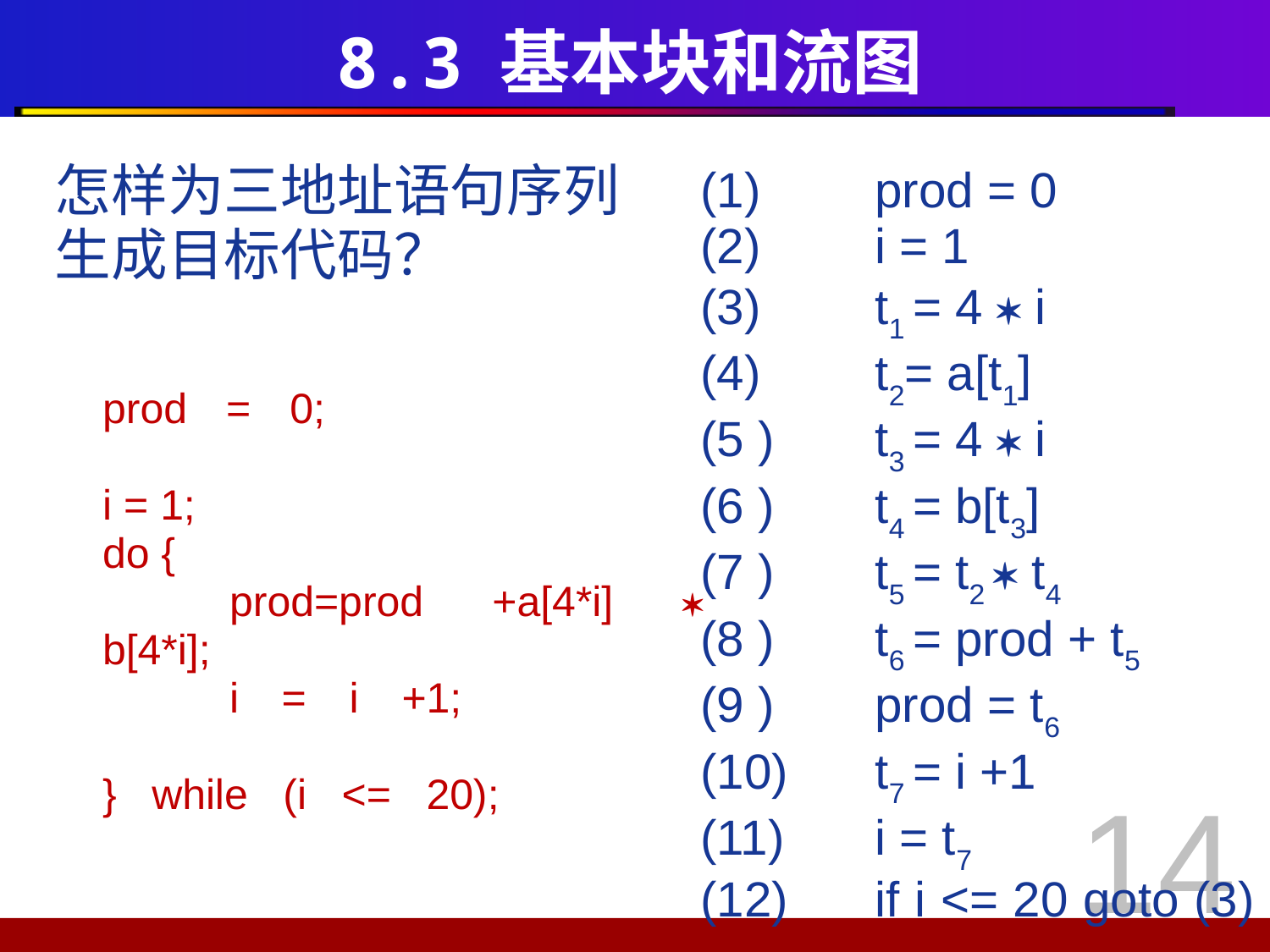

# 8.3 基本块和流图
怎样为三地址语句序列
生成目标代码？

	prod = 0;
	i = 1;
	do {
		prod=prod +a[4*i] ∗ b[4*i];
		i = i +1;
	} while (i <= 20);

(1)	prod = 0
(2)	i = 1
(3)	t1 = 4 ∗ i
(4)	t2= a[t1]
(5 )	t3 = 4 ∗ i
(6 )	t4 = b[t3]
(7 )	t5 = t2 ∗ t4
(8 )	t6 = prod + t5
(9 )	prod = t6
(10)	t7 = i +1
(11)	i = t7
(12)	if i <= 20 goto (3)
14